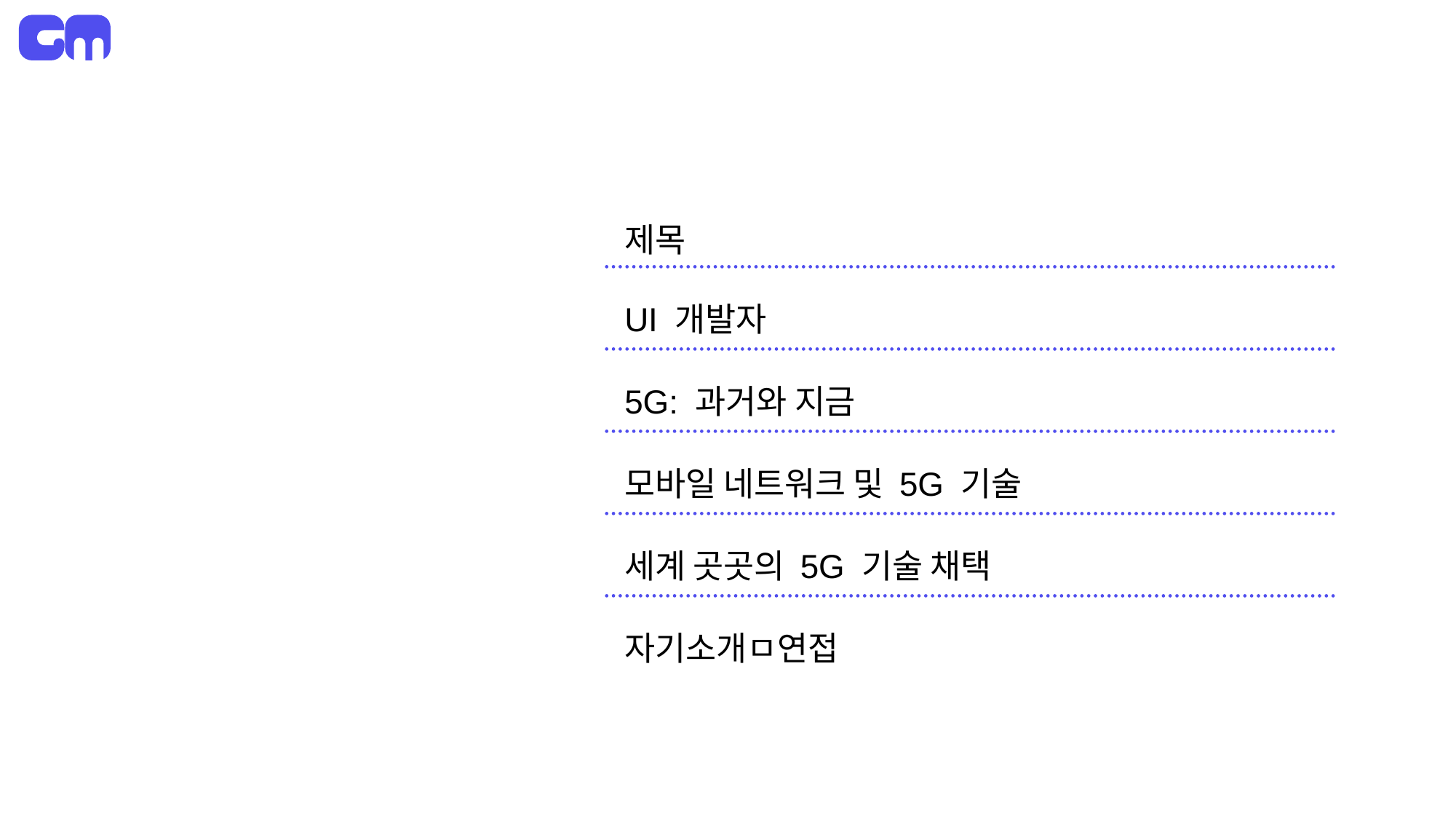

제목

UI 개발자

5G: 과거와 지금

모바일 네트워크 및 5G 기술

세계 곳곳의 5G 기술 채택

자기소개ㅁ연접